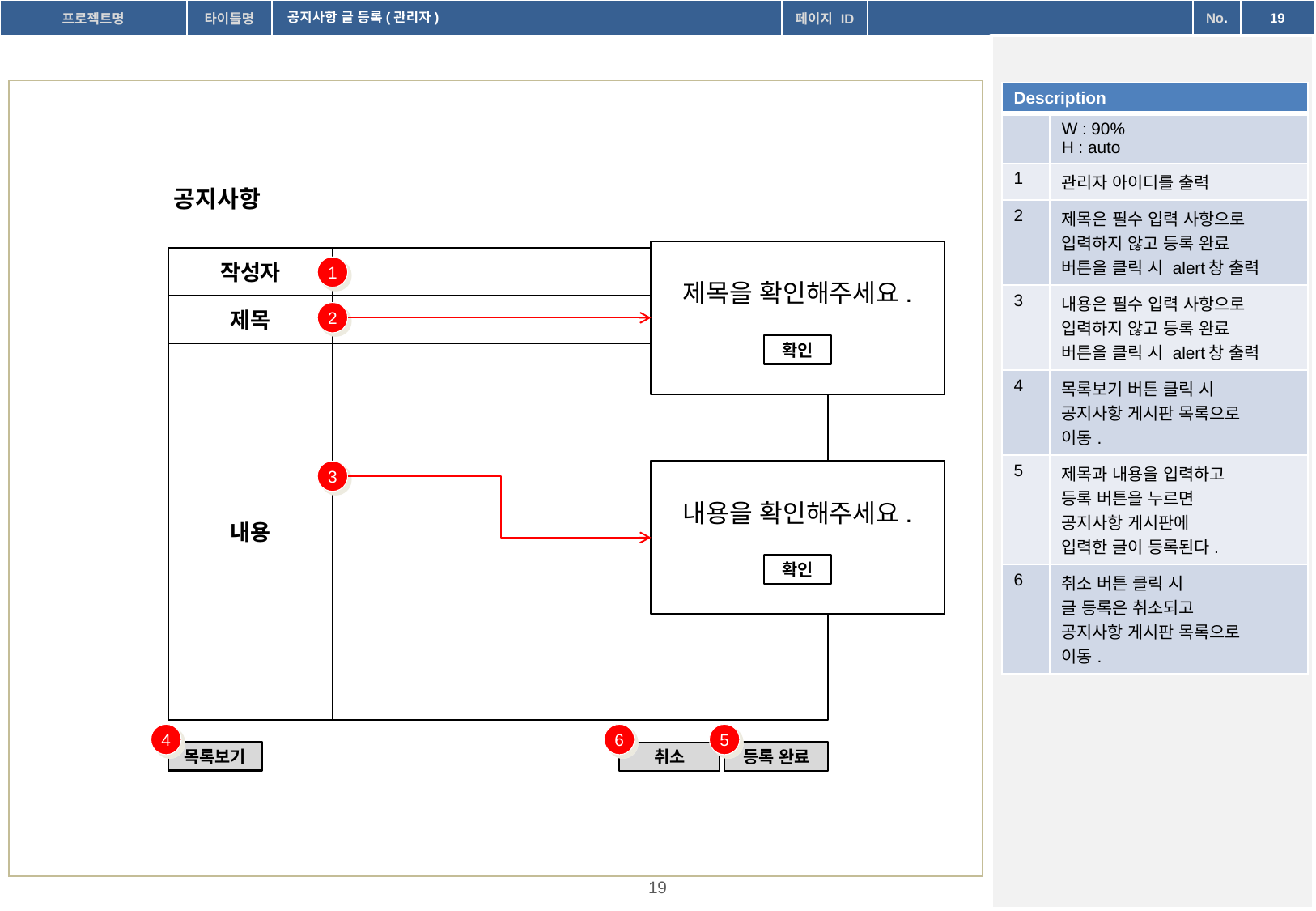

공지사항 글 등록(관리자)

| Description |  |
| --- | --- |
|  | W : 90% H : auto |
| 1 | 관리자 아이디를 출력 |
| 2 | 제목은 필수 입력 사항으로 입력하지 않고 등록 완료 버튼을 클릭 시 alert창 출력 |
| 3 | 내용은 필수 입력 사항으로 입력하지 않고 등록 완료 버튼을 클릭 시 alert창 출력 |
| 4 | 목록보기 버튼 클릭 시 공지사항 게시판 목록으로 이동. |
| 5 | 제목과 내용을 입력하고 등록 버튼을 누르면 공지사항 게시판에 입력한 글이 등록된다. |
| 6 | 취소 버튼 클릭 시 글 등록은 취소되고 공지사항 게시판 목록으로 이동. |
공지사항
제목을 확인해주세요.
확인
작성자

제목

내용

1
2
3
내용을 확인해주세요.
확인
4
6
5
목록보기
등록 완료
취소